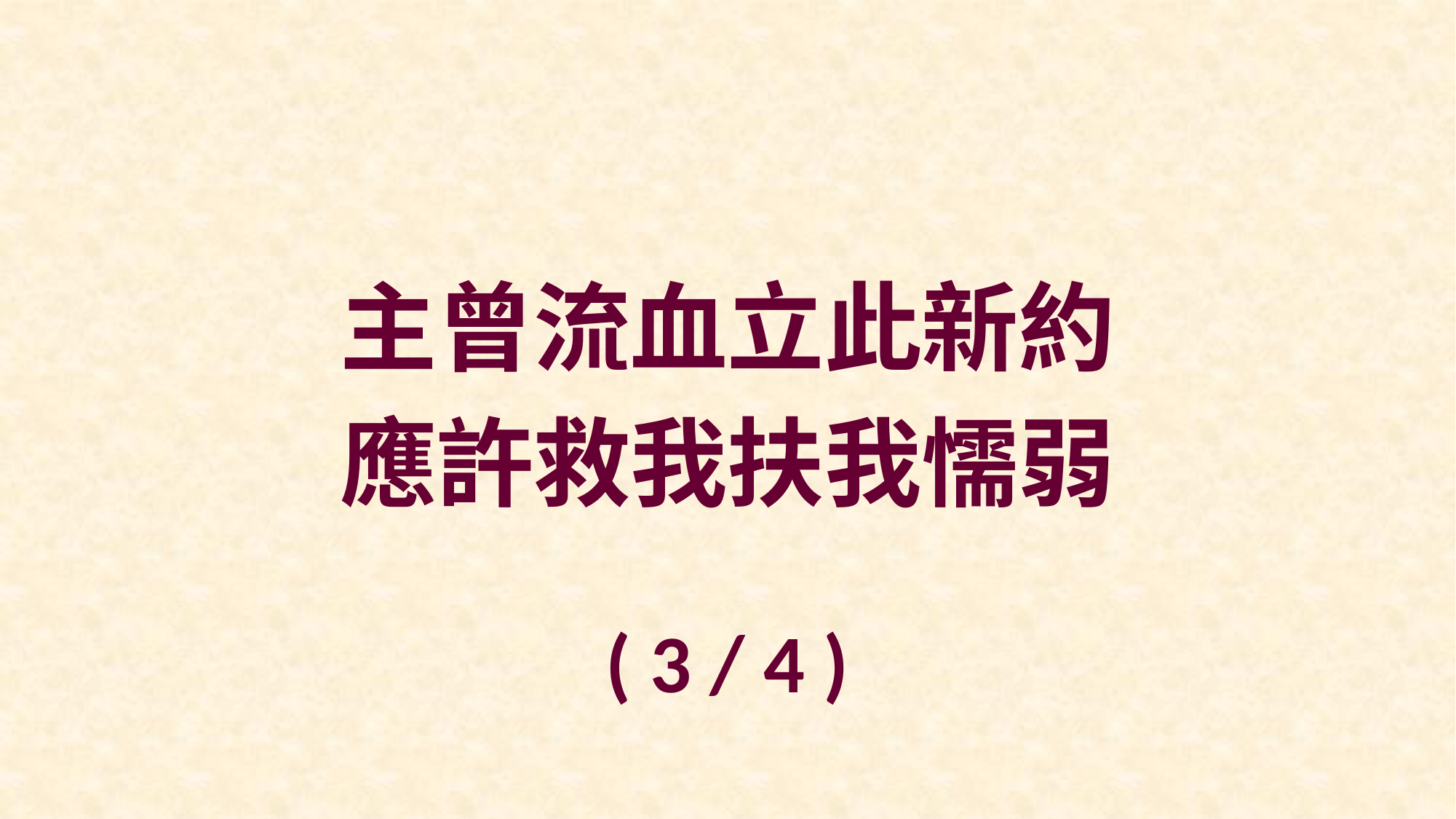

主曾流血立此新約
應許救我扶我懦弱
( 3 / 4 )